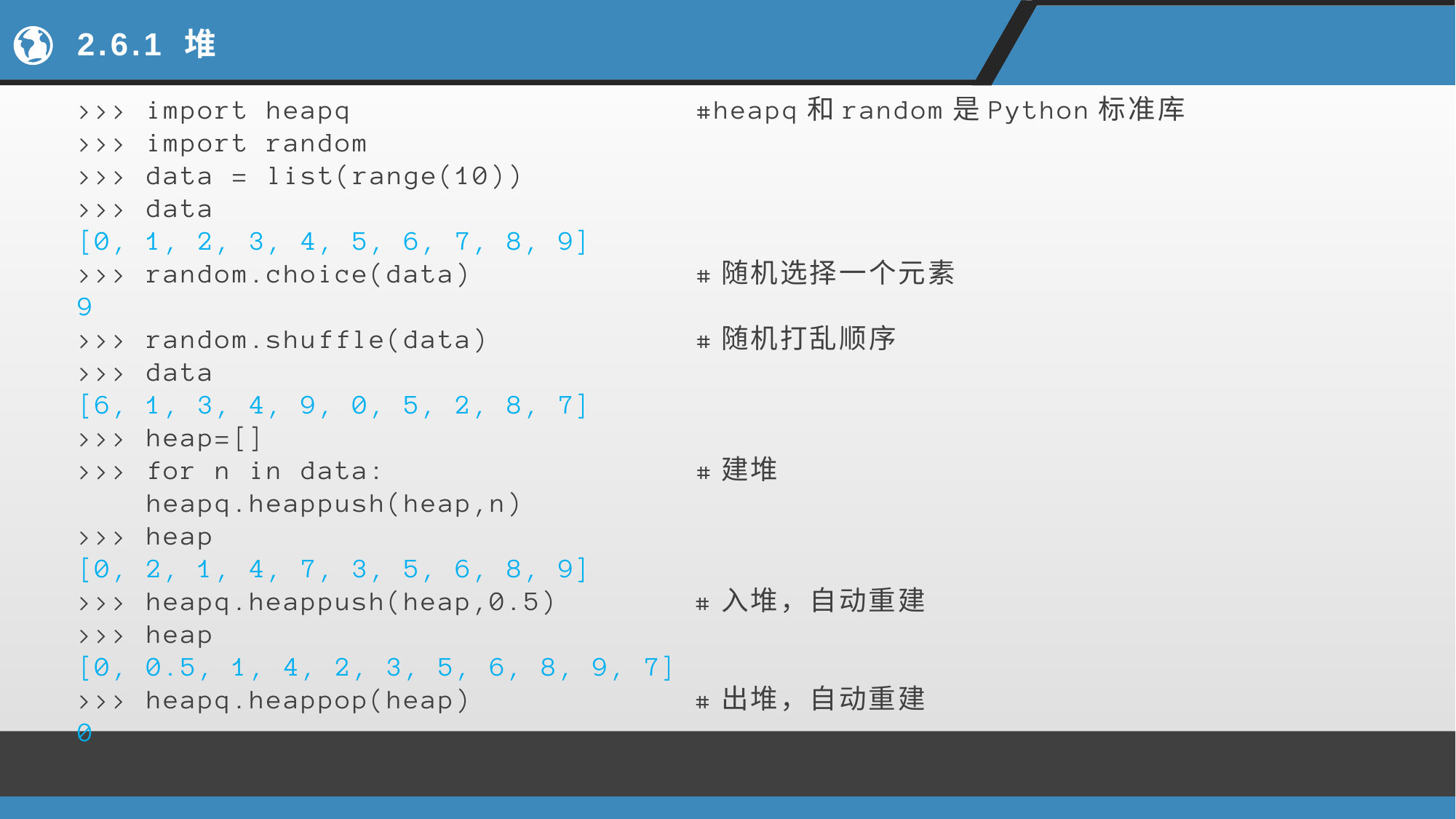

# 2.6.1 堆

>>> import heapq                    #heapq和random是Python标准库
>>> import random
>>> data = list(range(10))
>>> data
[0, 1, 2, 3, 4, 5, 6, 7, 8, 9]
>>> random.choice(data)             #随机选择一个元素
9
>>> random.shuffle(data)            #随机打乱顺序
>>> data
[6, 1, 3, 4, 9, 0, 5, 2, 8, 7]
>>> heap=[]
>>> for n in data:                  #建堆
    heapq.heappush(heap,n)
>>> heap
[0, 2, 1, 4, 7, 3, 5, 6, 8, 9]
>>> heapq.heappush(heap,0.5)        #入堆，自动重建
>>> heap
[0, 0.5, 1, 4, 2, 3, 5, 6, 8, 9, 7]
>>> heapq.heappop(heap)             #出堆，自动重建
0